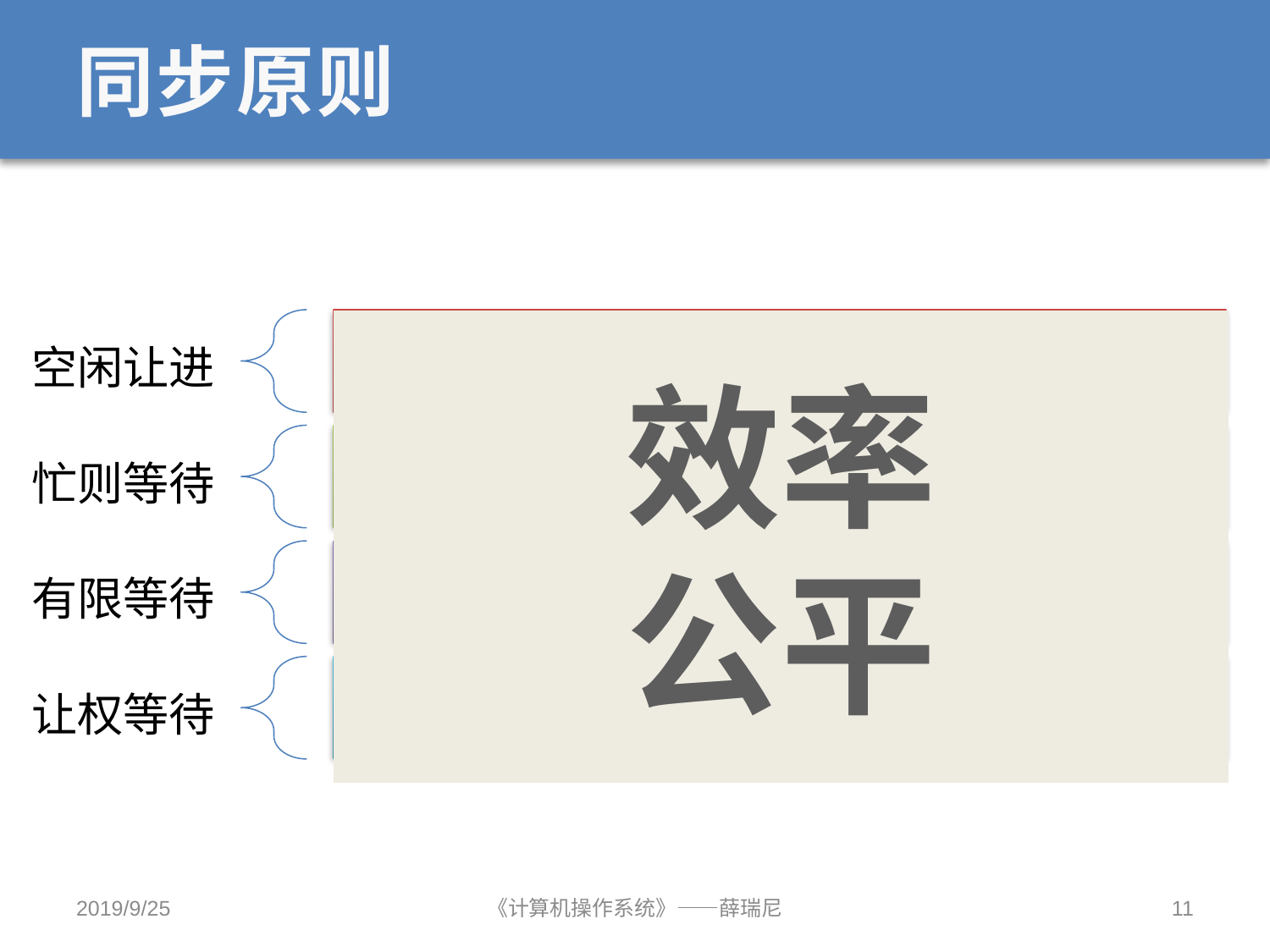

# 同步原则
空闲让进
如临界区空闲，则有进程申请就立即进入。
忙则等待
每次只允许一个进程处于临界区。
有限等待
保证进程在有限时间内能进入临界区。
让权等待
进程在临界区不能长时间阻塞等待某事件。
效率
公平
2019/9/25
《计算机操作系统》——薛瑞尼
11